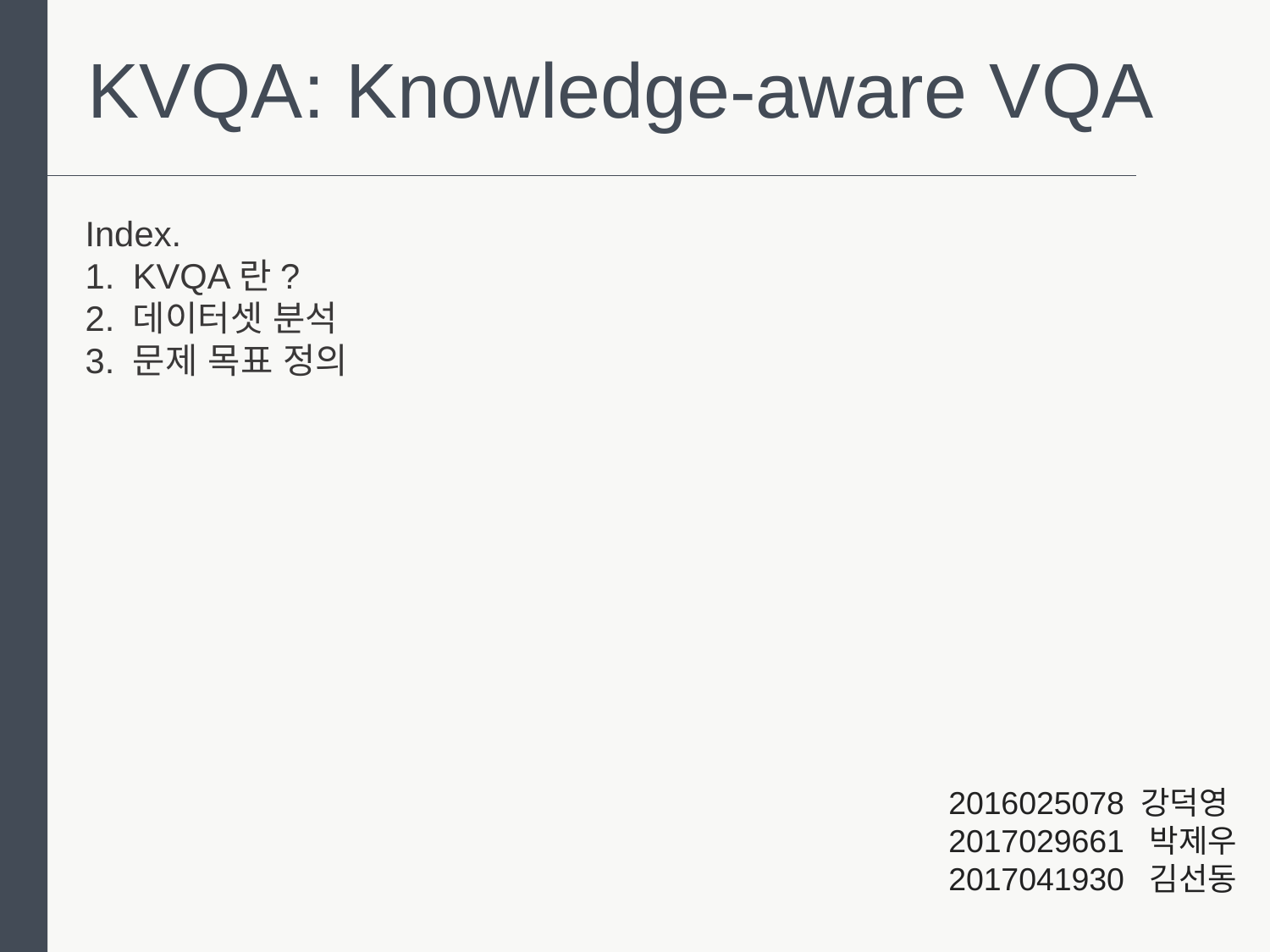

KVQA: Knowledge-aware VQA
Index.
KVQA란?
데이터셋 분석
문제 목표 정의
2016025078 강덕영
2017029661  박제우
2017041930  김선동